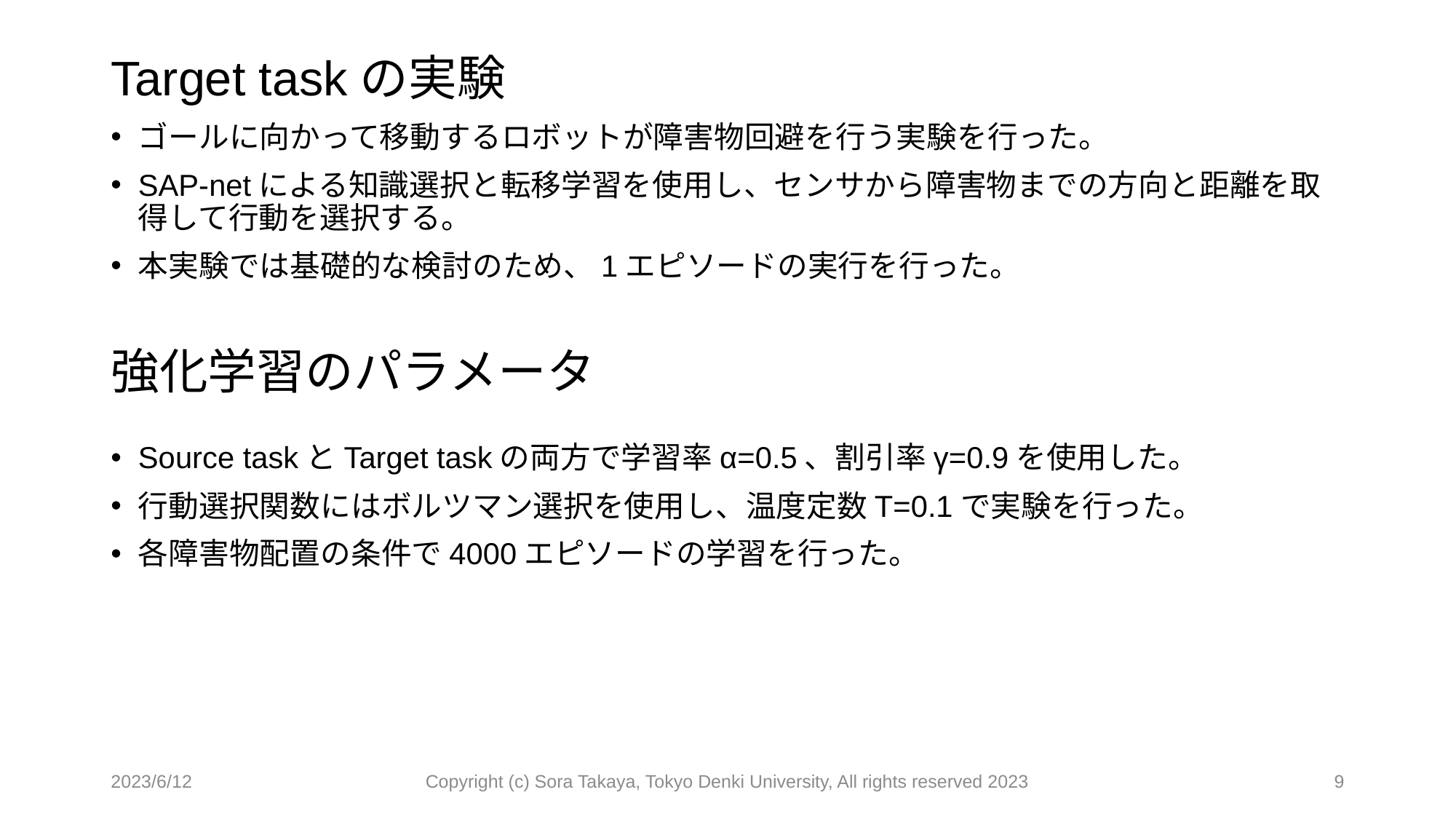

# Target taskの実験
ゴールに向かって移動するロボットが障害物回避を行う実験を行った。
SAP-netによる知識選択と転移学習を使用し、センサから障害物までの方向と距離を取得して行動を選択する。
本実験では基礎的な検討のため、1エピソードの実行を行った。

Source taskとTarget taskの両方で学習率α=0.5、割引率γ=0.9を使用した。
行動選択関数にはボルツマン選択を使用し、温度定数T=0.1で実験を行った。
各障害物配置の条件で4000エピソードの学習を行った。
強化学習のパラメータ
2023/6/12
9
Copyright (c) Sora Takaya, Tokyo Denki University, All rights reserved 2023